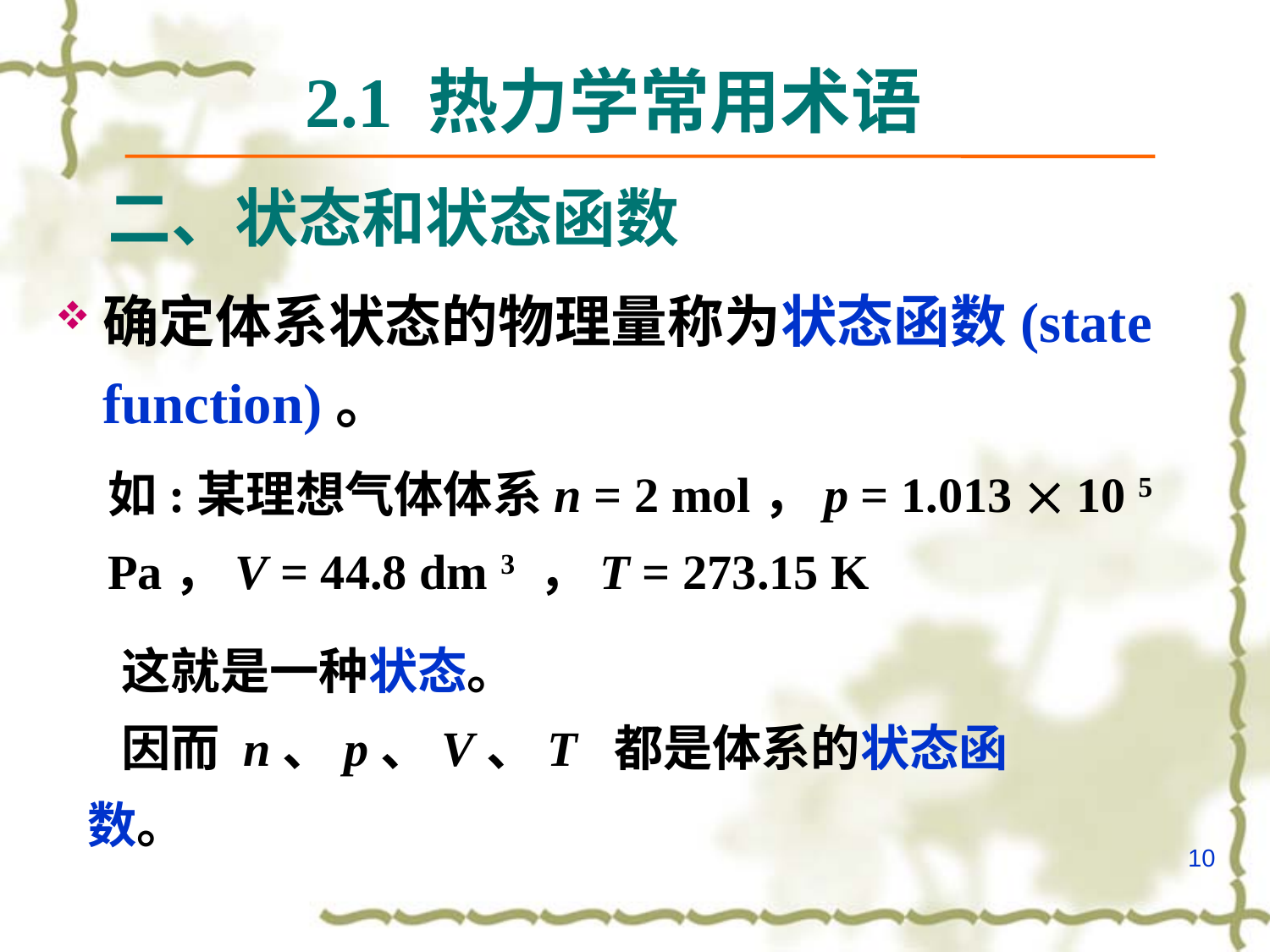

2.1 热力学常用术语

# 二、状态和状态函数
确定体系状态的物理量称为状态函数(state function)。
如:某理想气体体系n = 2 mol，p = 1.013 × 10 5 Pa，V = 44.8 dm 3 ，T = 273.15 K
  这就是一种状态。
  因而 n、p、V、T  都是体系的状态函数。
10